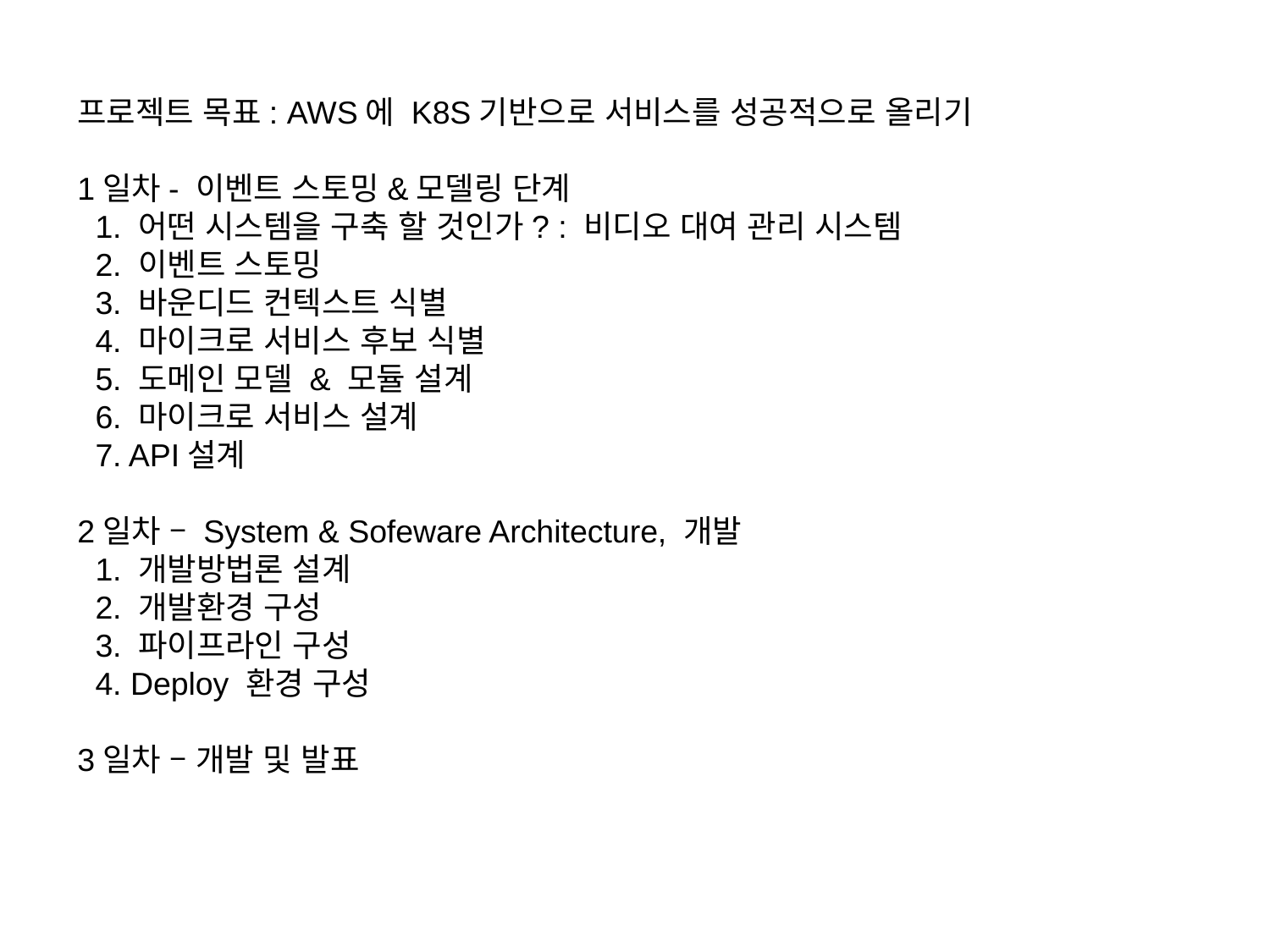

프로젝트 목표: AWS에 K8S기반으로 서비스를 성공적으로 올리기

1일차- 이벤트 스토밍&모델링 단계
  1. 어떤 시스템을 구축 할 것인가? : 비디오 대여 관리 시스템
  2. 이벤트 스토밍
  3. 바운디드 컨텍스트 식별
  4. 마이크로 서비스 후보 식별
  5. 도메인 모델 & 모듈 설계
  6. 마이크로 서비스 설계
  7. API설계

2일차 – System & Sofeware Architecture, 개발
  1. 개발방법론 설계
  2. 개발환경 구성
  3. 파이프라인 구성
  4. Deploy 환경 구성

3일차 – 개발 및 발표